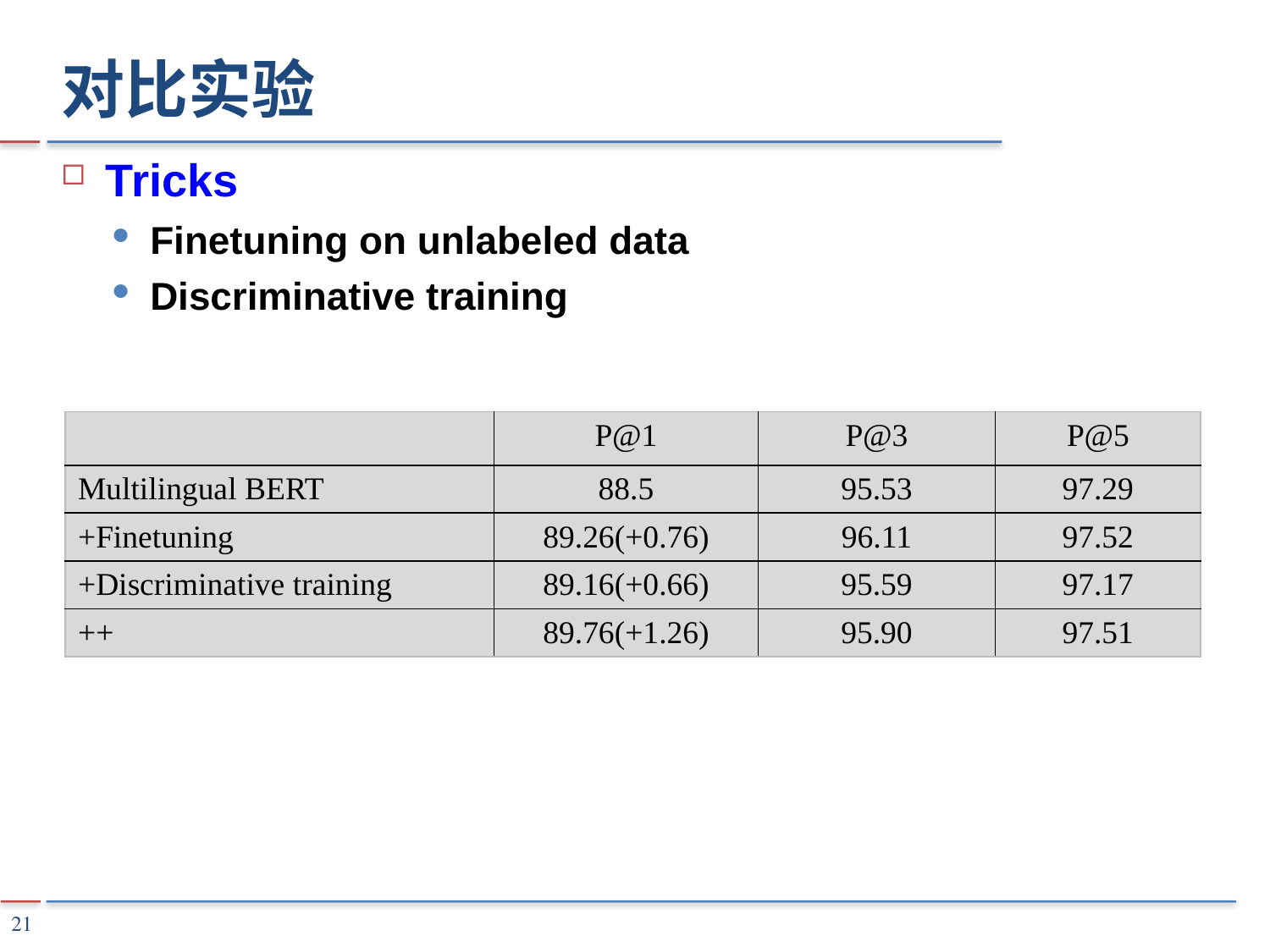

# 对比实验

Tricks
Finetuning on unlabeled data
Discriminative training

|  | P@1 | P@3 | P@5 |
| --- | --- | --- | --- |
| Multilingual BERT | 88.5 | 95.53 | 97.29 |
| +Finetuning | 89.26(+0.76) | 96.11 | 97.52 |
| +Discriminative training | 89.16(+0.66) | 95.59 | 97.17 |
| ++ | 89.76(+1.26) | 95.90 | 97.51 |
21